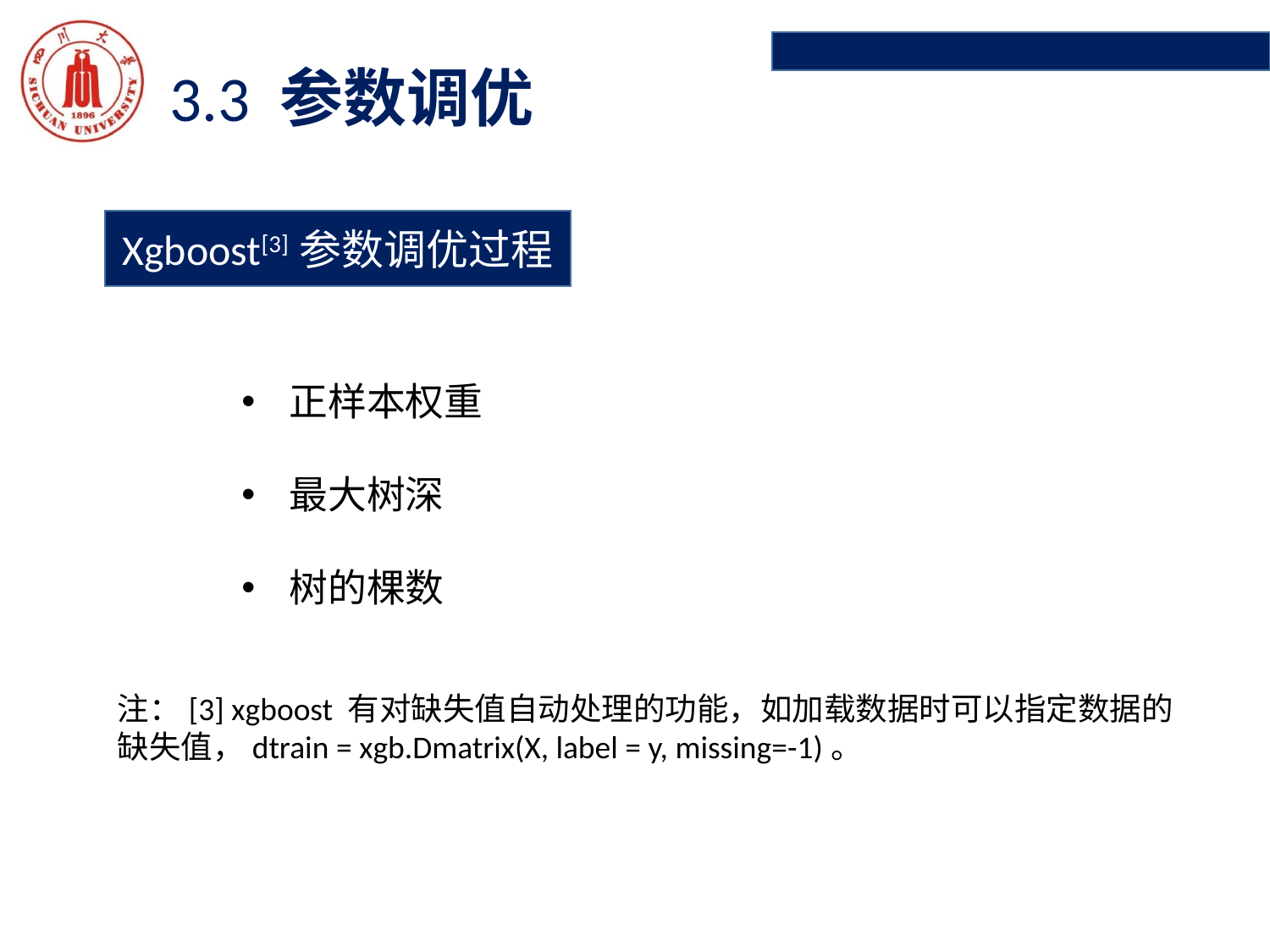

3.3 参数调优
Xgboost[3]参数调优过程

正样本权重

最大树深

树的棵数
注：[3] xgboost 有对缺失值自动处理的功能，如加载数据时可以指定数据的缺失值，dtrain = xgb.Dmatrix(X, label = y, missing=-1)。